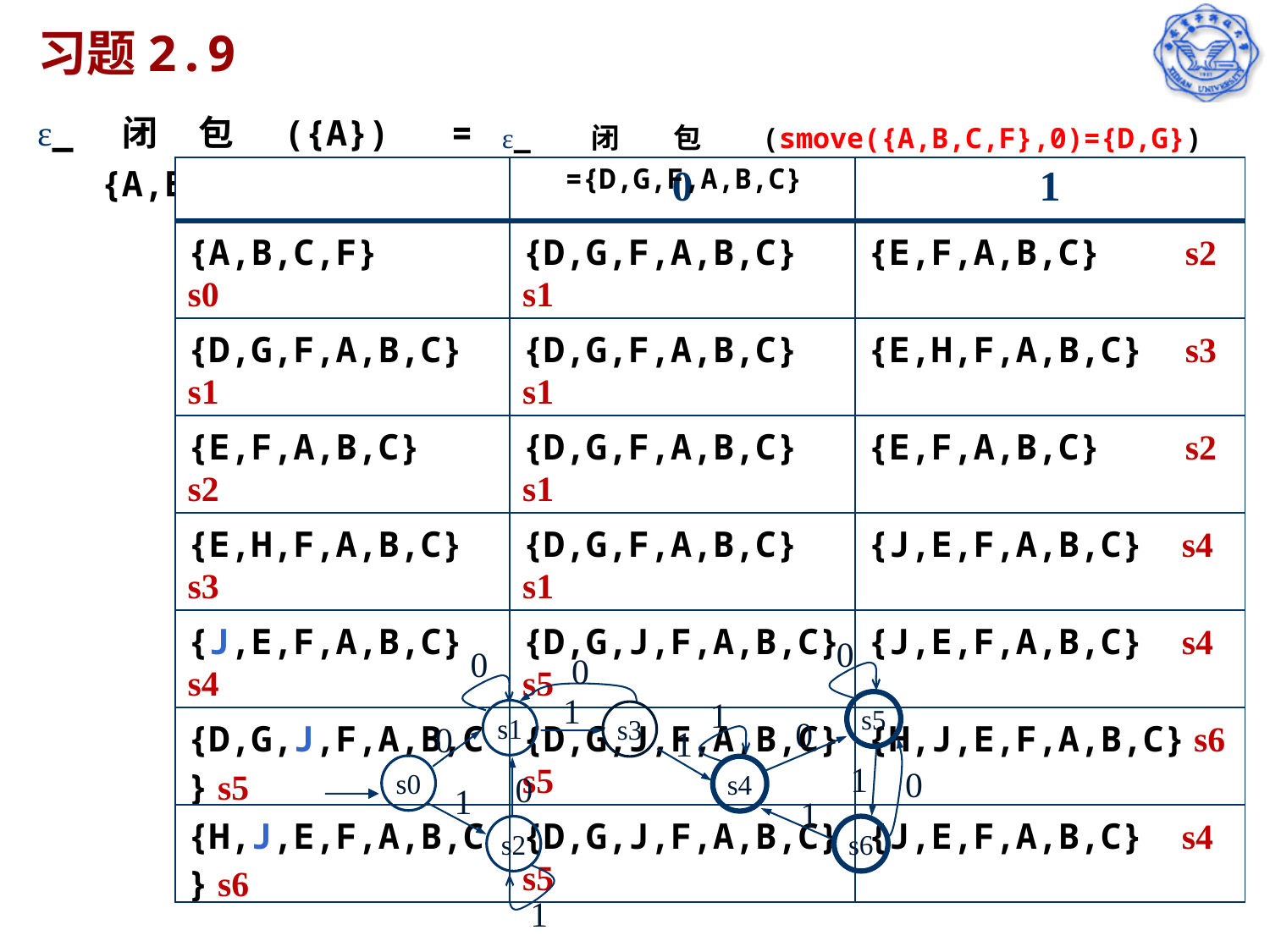

# 习题2.9
ε_闭包({A}) = {A,B,C,F}
ε_闭包(smove({A,B,C,F},0)={D,G}) ={D,G,F,A,B,C}
|  | 0 | 1 |
| --- | --- | --- |
| {A,B,C,F} s0 | {D,G,F,A,B,C} s1 | {E,F,A,B,C} s2 |
| {D,G,F,A,B,C} s1 | {D,G,F,A,B,C} s1 | {E,H,F,A,B,C} s3 |
| {E,F,A,B,C} s2 | {D,G,F,A,B,C} s1 | {E,F,A,B,C} s2 |
| {E,H,F,A,B,C} s3 | {D,G,F,A,B,C} s1 | {J,E,F,A,B,C} s4 |
| {J,E,F,A,B,C} s4 | {D,G,J,F,A,B,C} s5 | {J,E,F,A,B,C} s4 |
| {D,G,J,F,A,B,C} s5 | {D,G,J,F,A,B,C} s5 | {H,J,E,F,A,B,C} s6 |
| {H,J,E,F,A,B,C} s6 | {D,G,J,F,A,B,C} s5 | {J,E,F,A,B,C} s4 |
0
0
0

1
1
s5
s1
s3
0
0
1

1
s0
0
s4

0
1

1

s2
s6

1